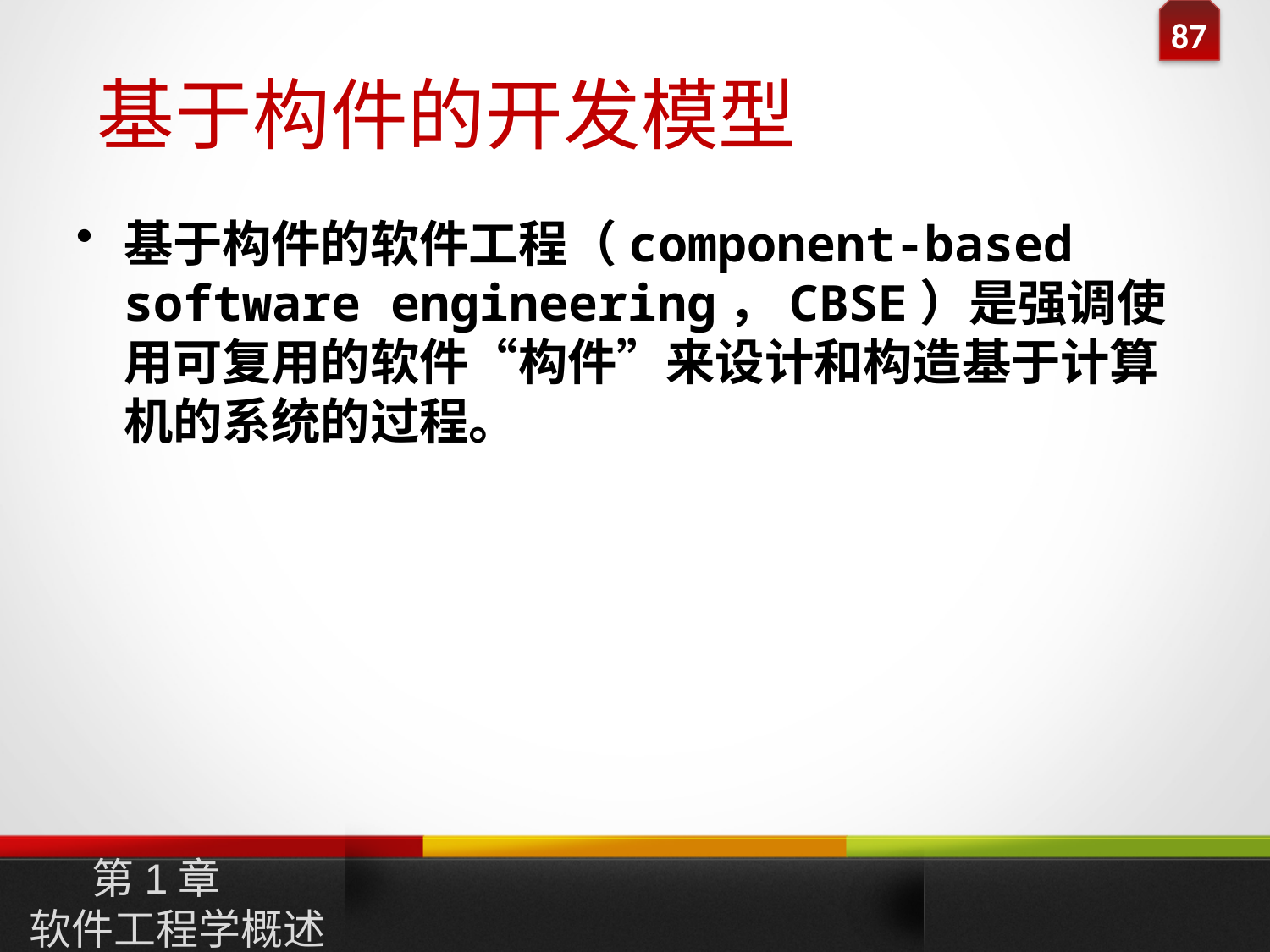

基于构件的开发模型
基于构件的软件工程（component-based software engineering，CBSE）是强调使用可复用的软件“构件”来设计和构造基于计算机的系统的过程。